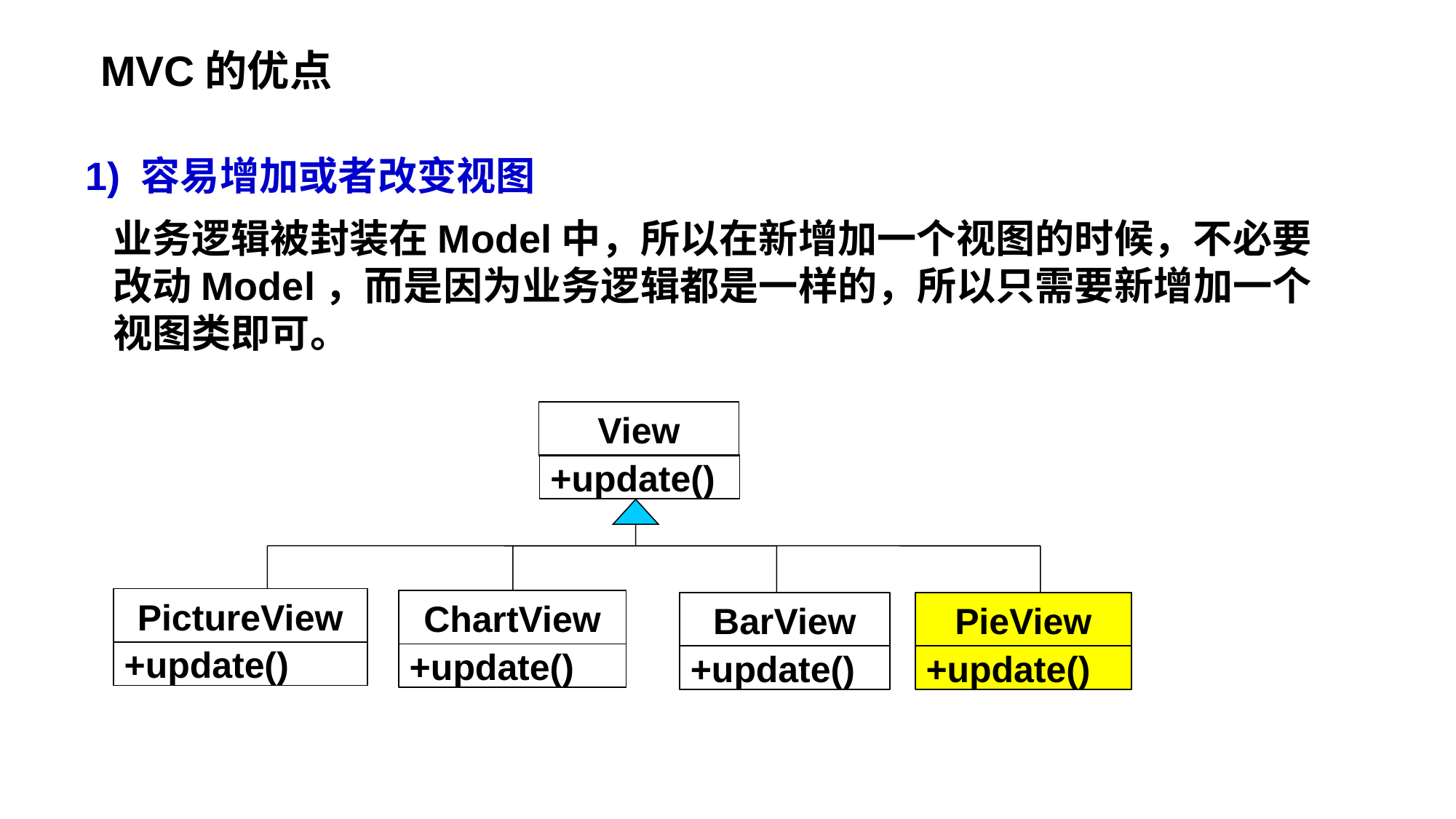

# MVC的优点
1) 容易增加或者改变视图
  业务逻辑被封装在Model中，所以在新增加一个视图的时候，不必要改动Model，而是因为业务逻辑都是一样的，所以只需要新增加一个视图类即可。
View
+update()

PieView
+update()
PictureView
ChartView
BarView
+update()
+update()
+update()